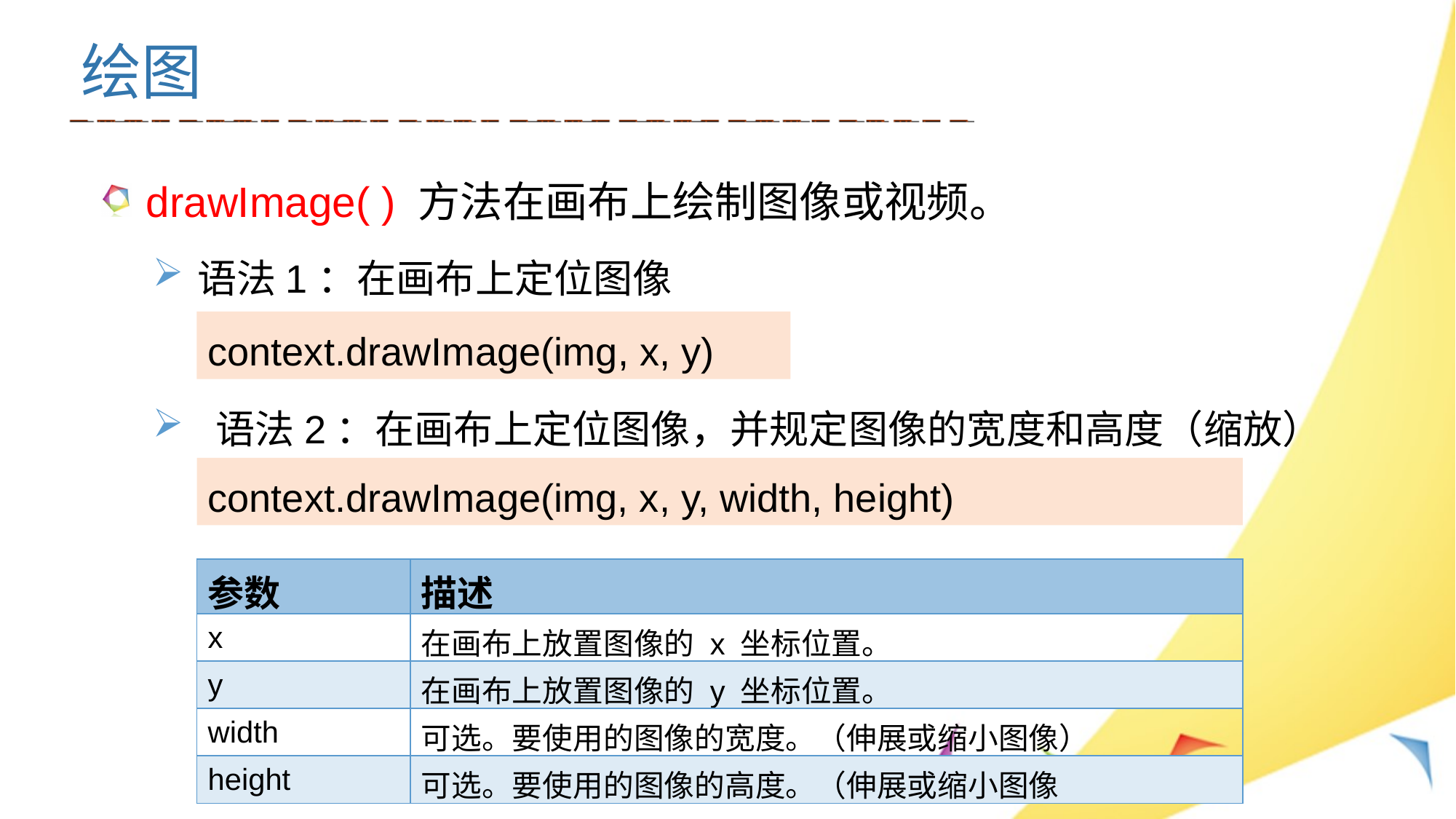

绘图

drawImage( ) 方法在画布上绘制图像或视频。
语法1：在画布上定位图像

 语法2：在画布上定位图像，并规定图像的宽度和高度（缩放）

context.drawImage(img, x, y)
context.drawImage(img, x, y, width, height)
| 参数 | 描述 |
| --- | --- |
| x | 在画布上放置图像的 x 坐标位置。 |
| y | 在画布上放置图像的 y 坐标位置。 |
| width | 可选。要使用的图像的宽度。（伸展或缩小图像） |
| height | 可选。要使用的图像的高度。（伸展或缩小图像 |